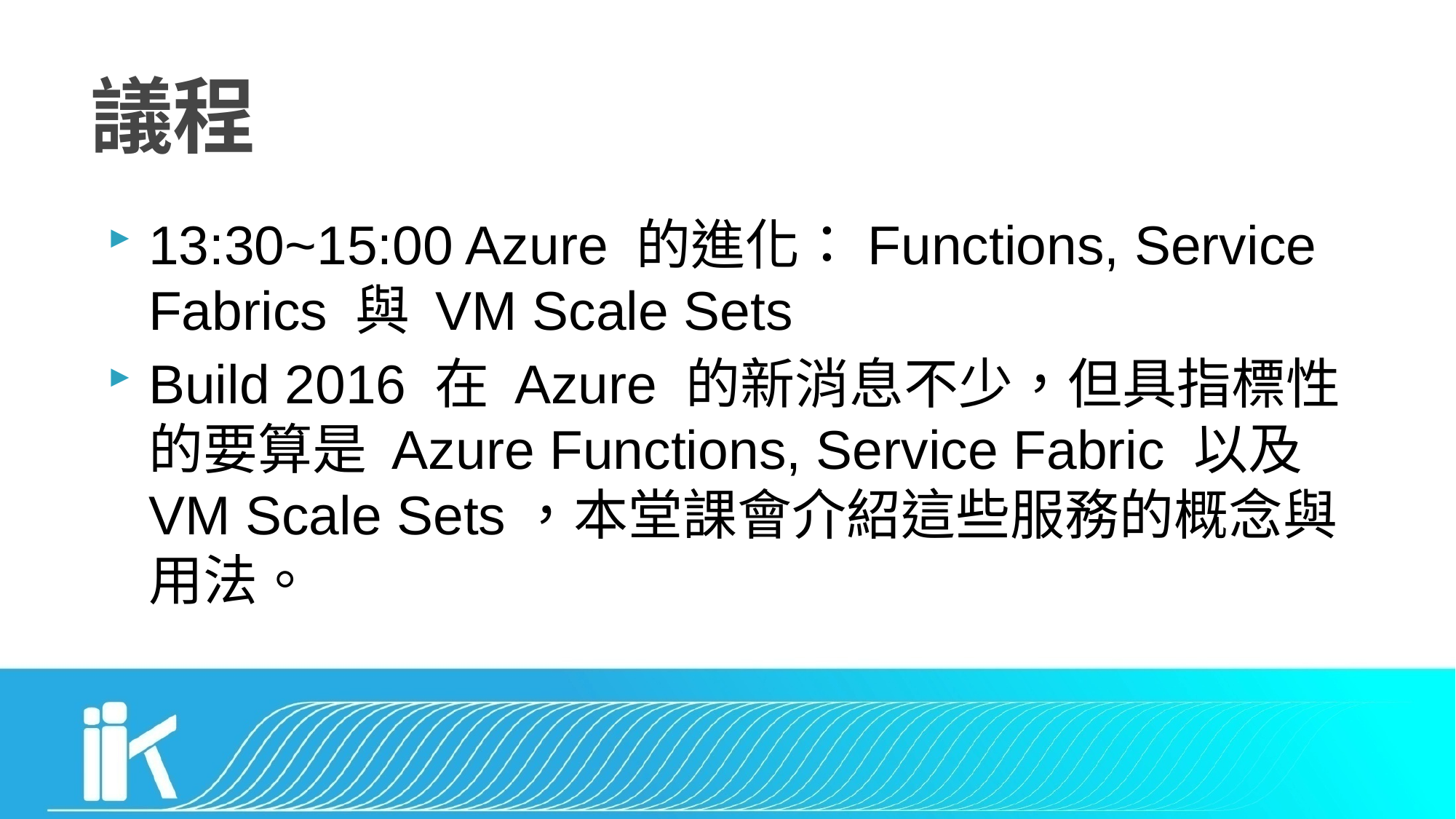

# 議程
13:30~15:00 Azure 的進化：Functions, Service Fabrics 與 VM Scale Sets
Build 2016 在 Azure 的新消息不少，但具指標性的要算是 Azure Functions, Service Fabric 以及 VM Scale Sets，本堂課會介紹這些服務的概念與用法。